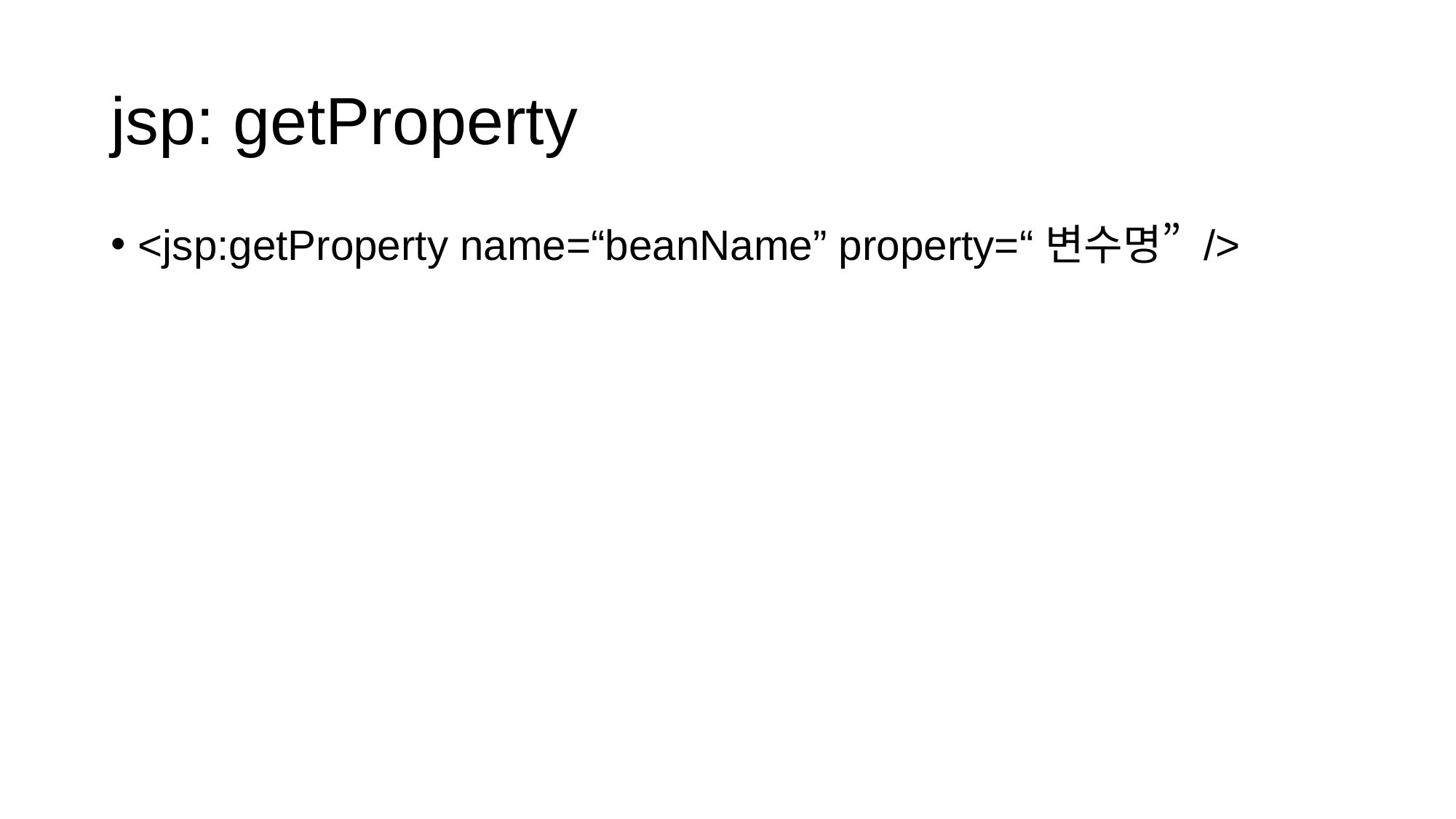

# jsp: getProperty
<jsp:getProperty name=“beanName” property=“변수명” />